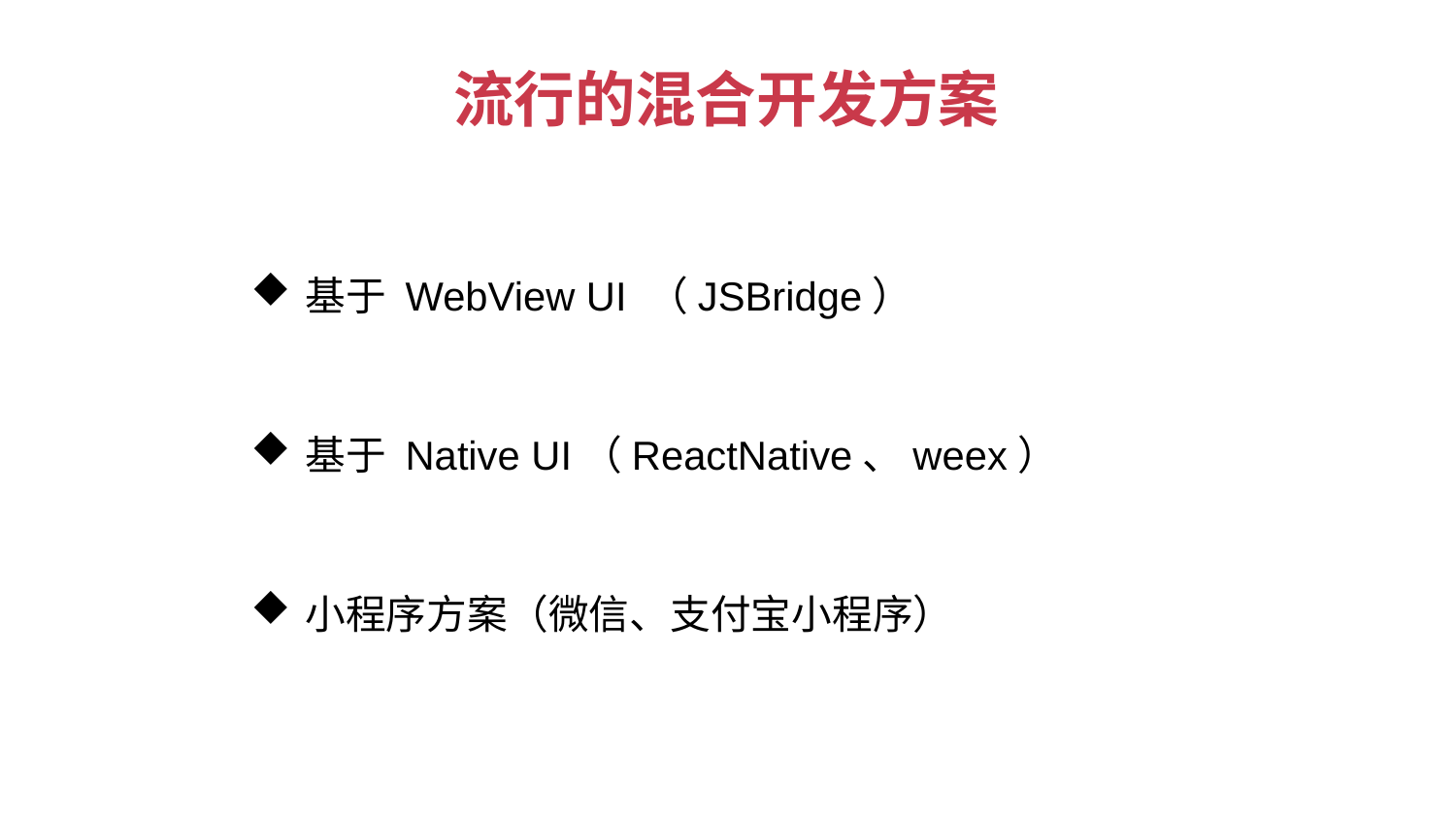

流行的混合开发方案
基于 WebView UI （JSBridge）
基于 Native UI（ReactNative、weex）
小程序方案（微信、支付宝小程序）